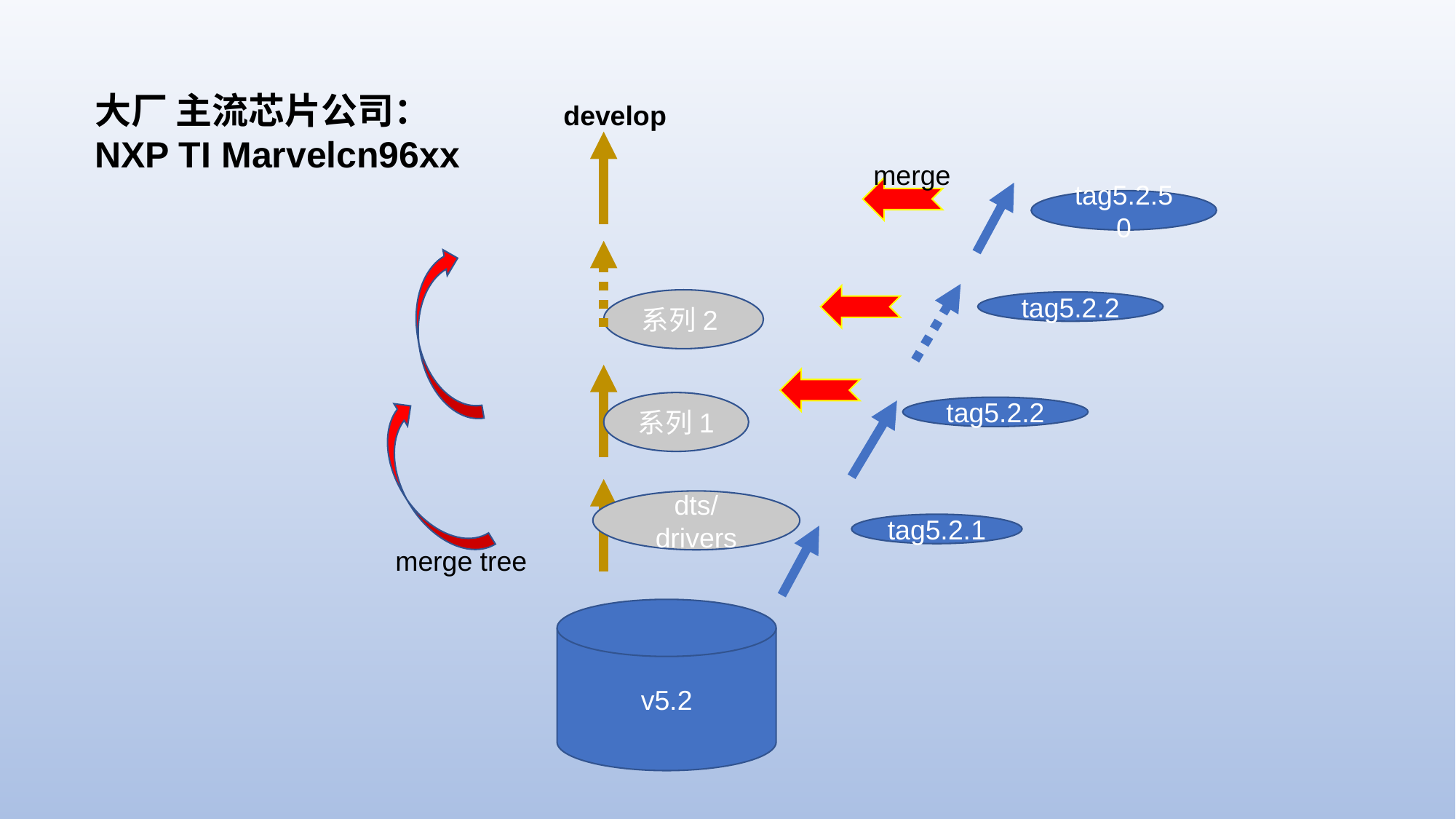

大厂 主流芯片公司：
NXP TI Marvelcn96xx
 develop
merge

tag5.2.50

系列2
tag5.2.2

系列1
tag5.2.2

dts/drivers
tag5.2.1
 merge tree
v5.2